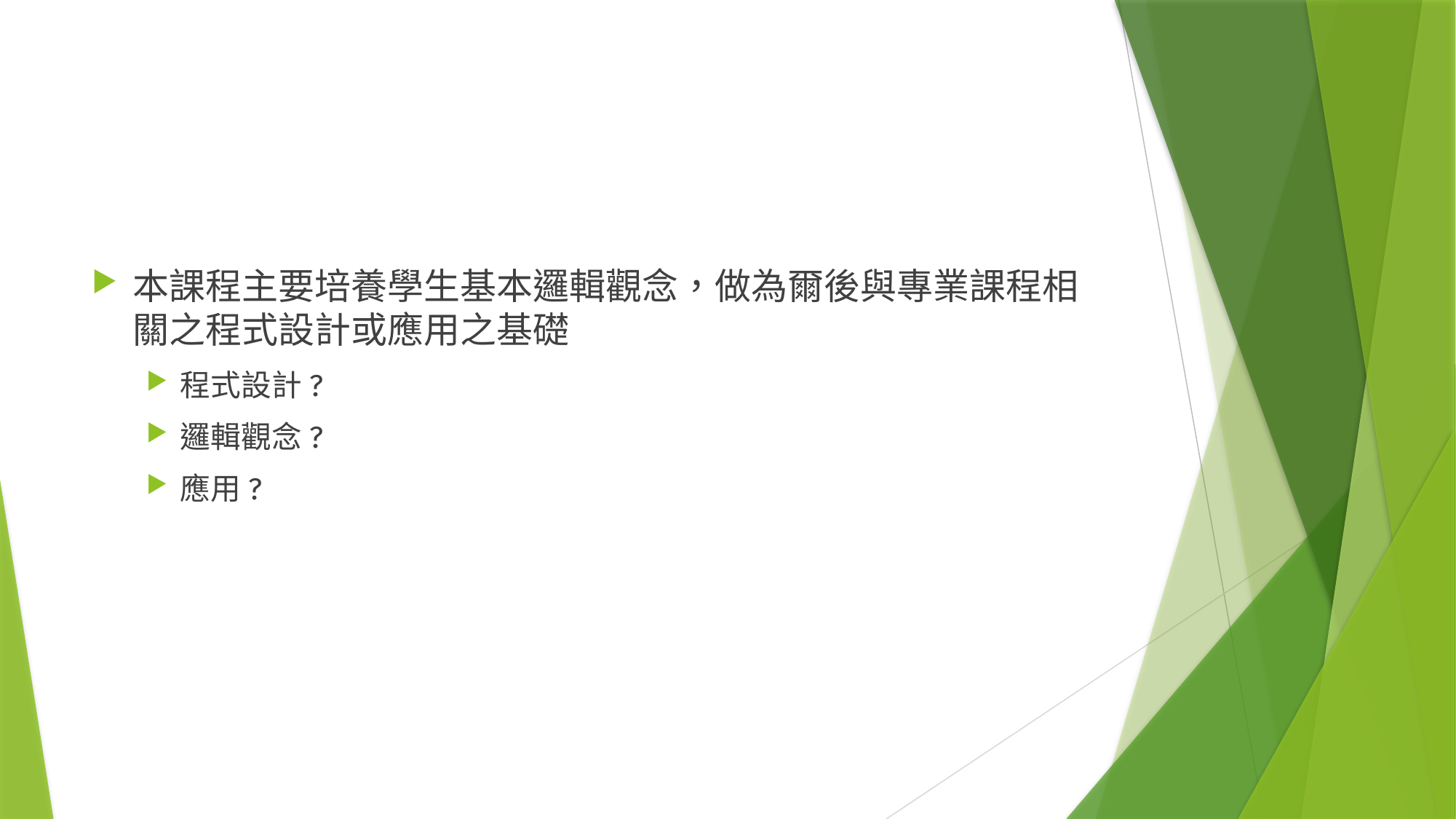

#
本課程主要培養學生基本邏輯觀念，做為爾後與專業課程相關之程式設計或應用之基礎
程式設計?
邏輯觀念?
應用?